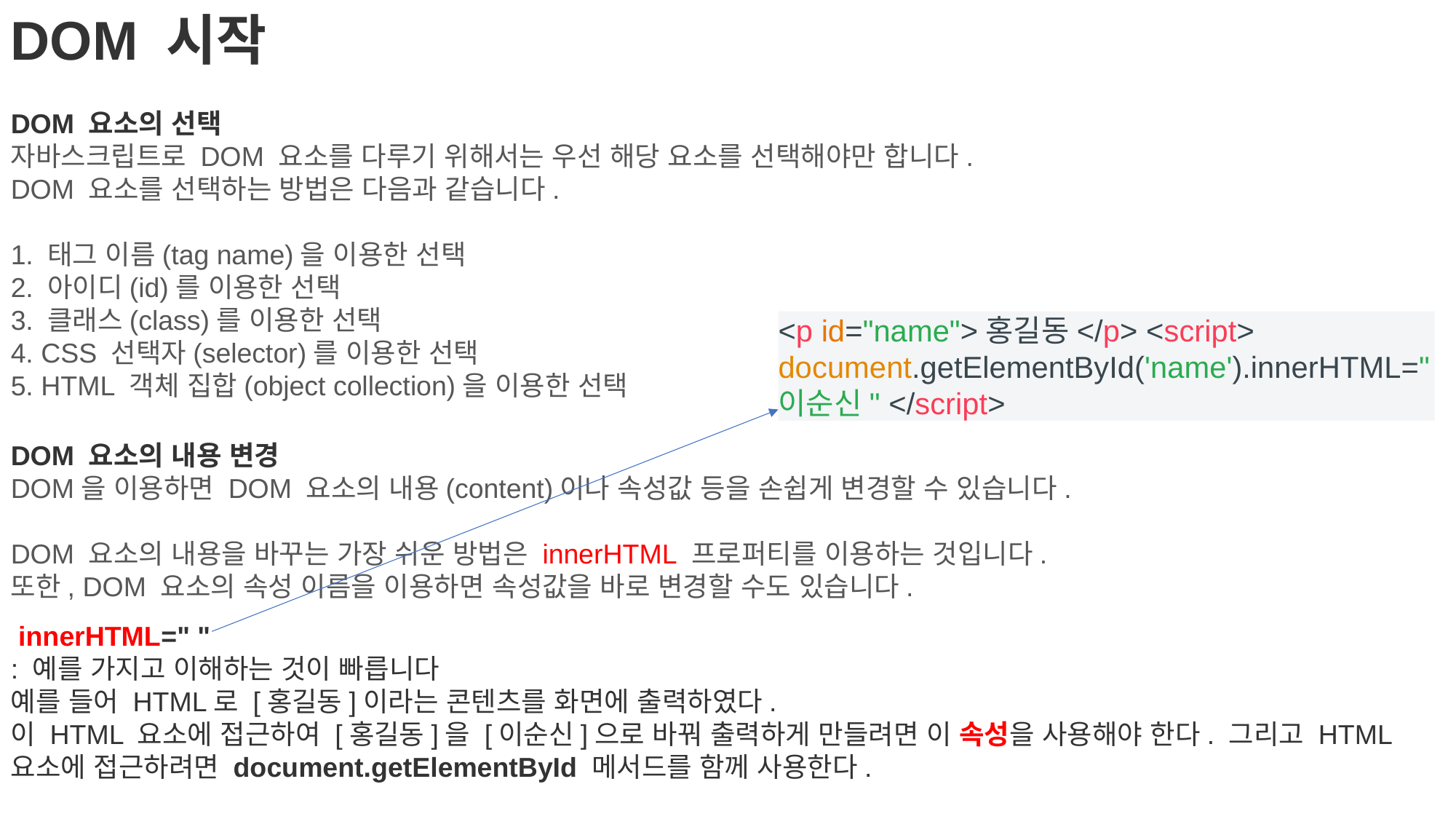

DOM 시작
DOM 요소의 선택
자바스크립트로 DOM 요소를 다루기 위해서는 우선 해당 요소를 선택해야만 합니다.
DOM 요소를 선택하는 방법은 다음과 같습니다.

1. 태그 이름(tag name)을 이용한 선택
2. 아이디(id)를 이용한 선택
3. 클래스(class)를 이용한 선택
4. CSS 선택자(selector)를 이용한 선택
5. HTML 객체 집합(object collection)을 이용한 선택
<p id="name">홍길동</p> <script> document.getElementById('name').innerHTML="이순신" </script>
DOM 요소의 내용 변경
DOM을 이용하면 DOM 요소의 내용(content)이나 속성값 등을 손쉽게 변경할 수 있습니다.

DOM 요소의 내용을 바꾸는 가장 쉬운 방법은 innerHTML 프로퍼티를 이용하는 것입니다.
또한, DOM 요소의 속성 이름을 이용하면 속성값을 바로 변경할 수도 있습니다.
 innerHTML=" "
: 예를 가지고 이해하는 것이 빠릅니다
예를 들어 HTML로 [홍길동]이라는 콘텐츠를 화면에 출력하였다.
이 HTML 요소에 접근하여 [홍길동]을 [이순신]으로 바꿔 출력하게 만들려면 이 속성을 사용해야 한다. 그리고 HTML 요소에 접근하려면 document.getElementById 메서드를 함께 사용한다.